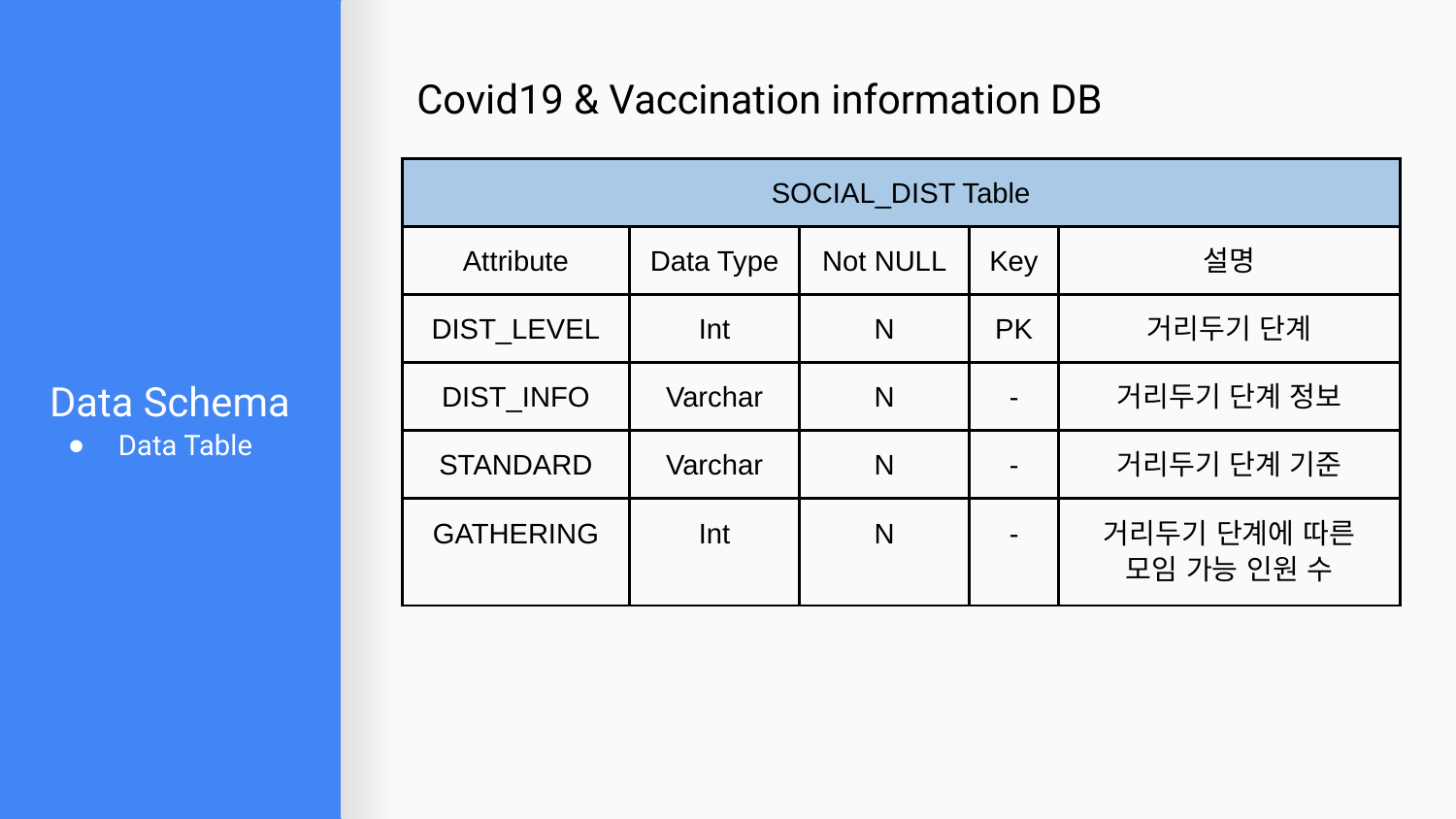

Covid19 & Vaccination information DB
| SOCIAL\_DIST Table |  |  |  |  |
| --- | --- | --- | --- | --- |
| Attribute | Data Type | Not NULL | Key | 설명 |
| DIST\_LEVEL | Int | N | PK | 거리두기 단계 |
| DIST\_INFO | Varchar | N | - | 거리두기 단계 정보 |
| STANDARD | Varchar | N | - | 거리두기 단계 기준 |
| GATHERING | Int | N | - | 거리두기 단계에 따른 모임 가능 인원 수 |
# Data Schema
Data Table